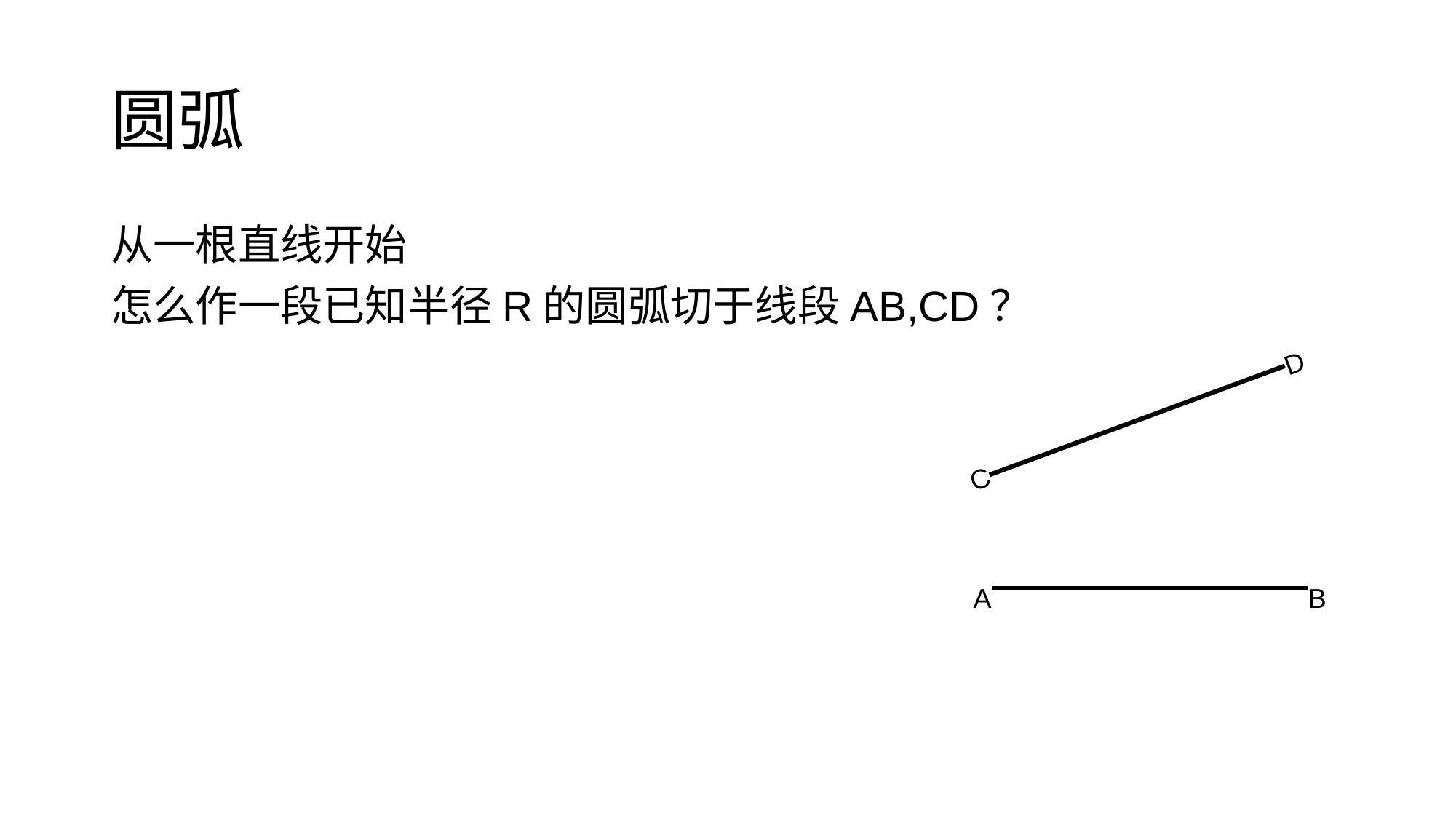

# 圆弧
从一根直线开始
怎么作一段已知半径R的圆弧切于线段AB,CD？
C
D
A
B